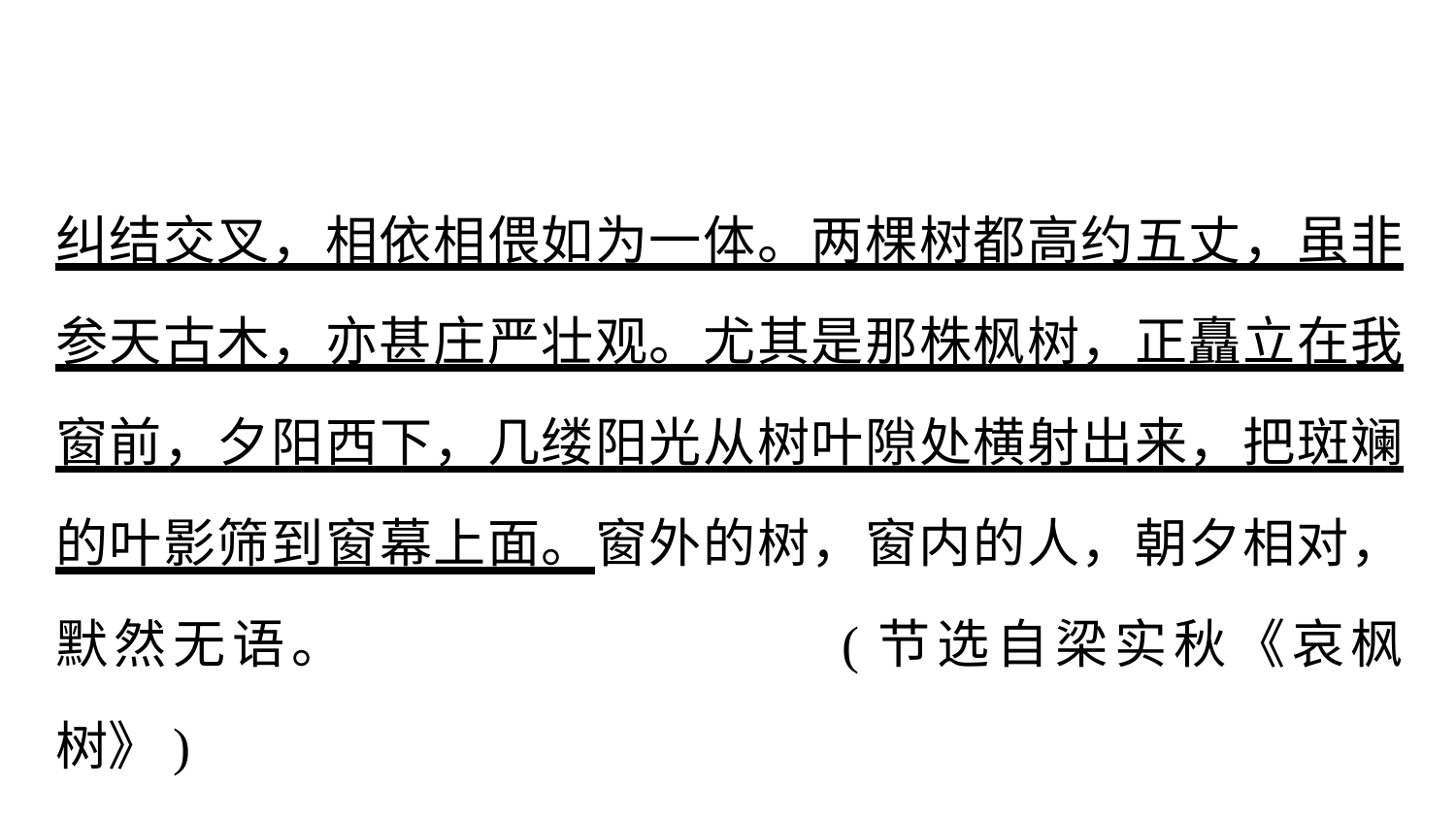

纠结交叉，相依相偎如为一体。两棵树都高约五丈，虽非参天古木，亦甚庄严壮观。尤其是那株枫树，正矗立在我窗前，夕阳西下，几缕阳光从树叶隙处横射出来，把斑斓的叶影筛到窗幕上面。窗外的树，窗内的人，朝夕相对，默然无语。				(节选自梁实秋《哀枫树》)